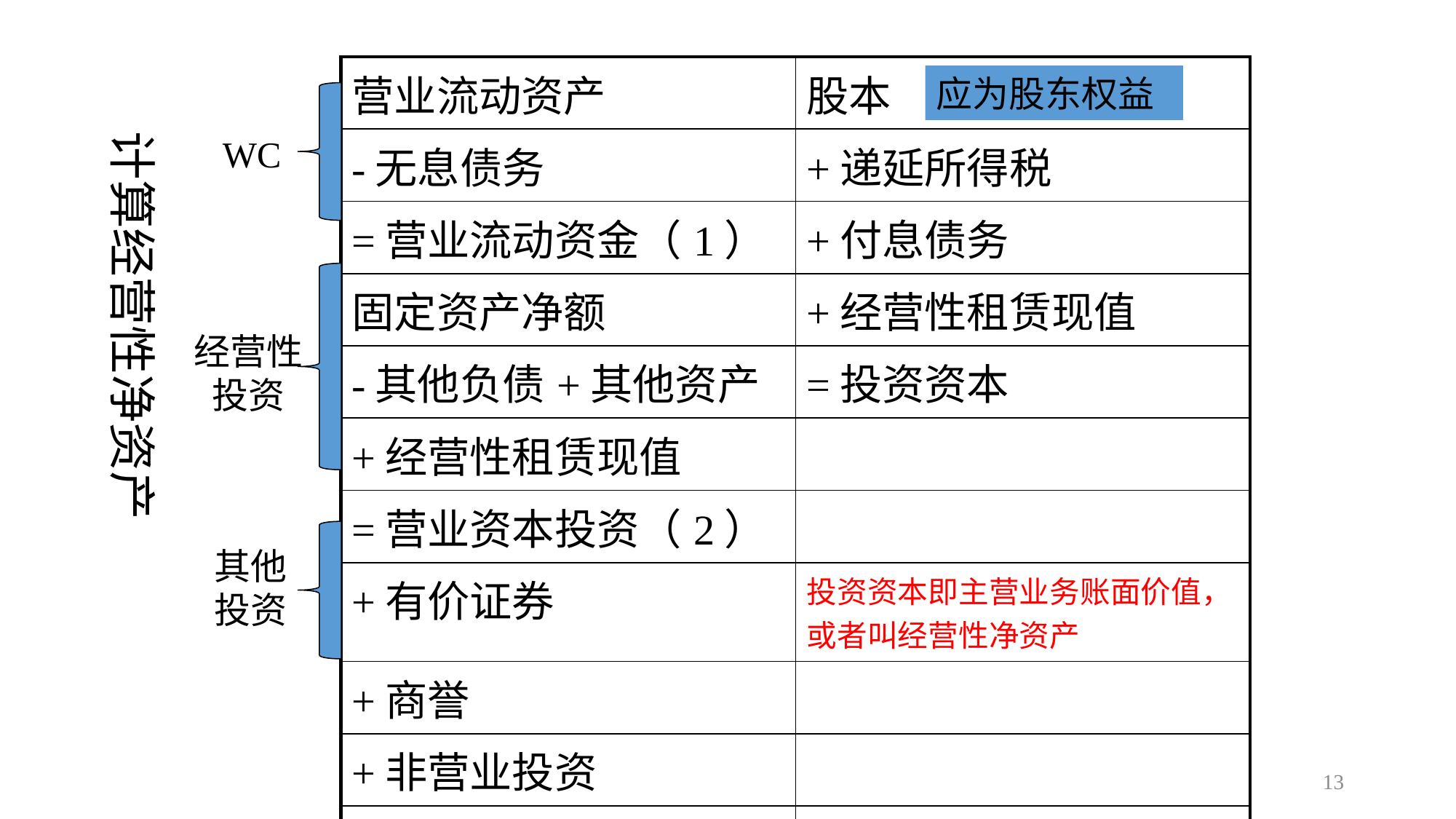

| 营业流动资产 | 股本 |
| --- | --- |
| -无息债务 | +递延所得税 |
| =营业流动资金（1） | +付息债务 |
| 固定资产净额 | +经营性租赁现值 |
| -其他负债+其他资产 | =投资资本 |
| +经营性租赁现值 |  |
| =营业资本投资（2） |  |
| +有价证券 | 投资资本即主营业务账面价值，或者叫经营性净资产 |
| +商誉 |  |
| +非营业投资 |  |
| =投资资本 |  |
应为股东权益

计算经营性净资产
WC

经营性投资

其他投资
13